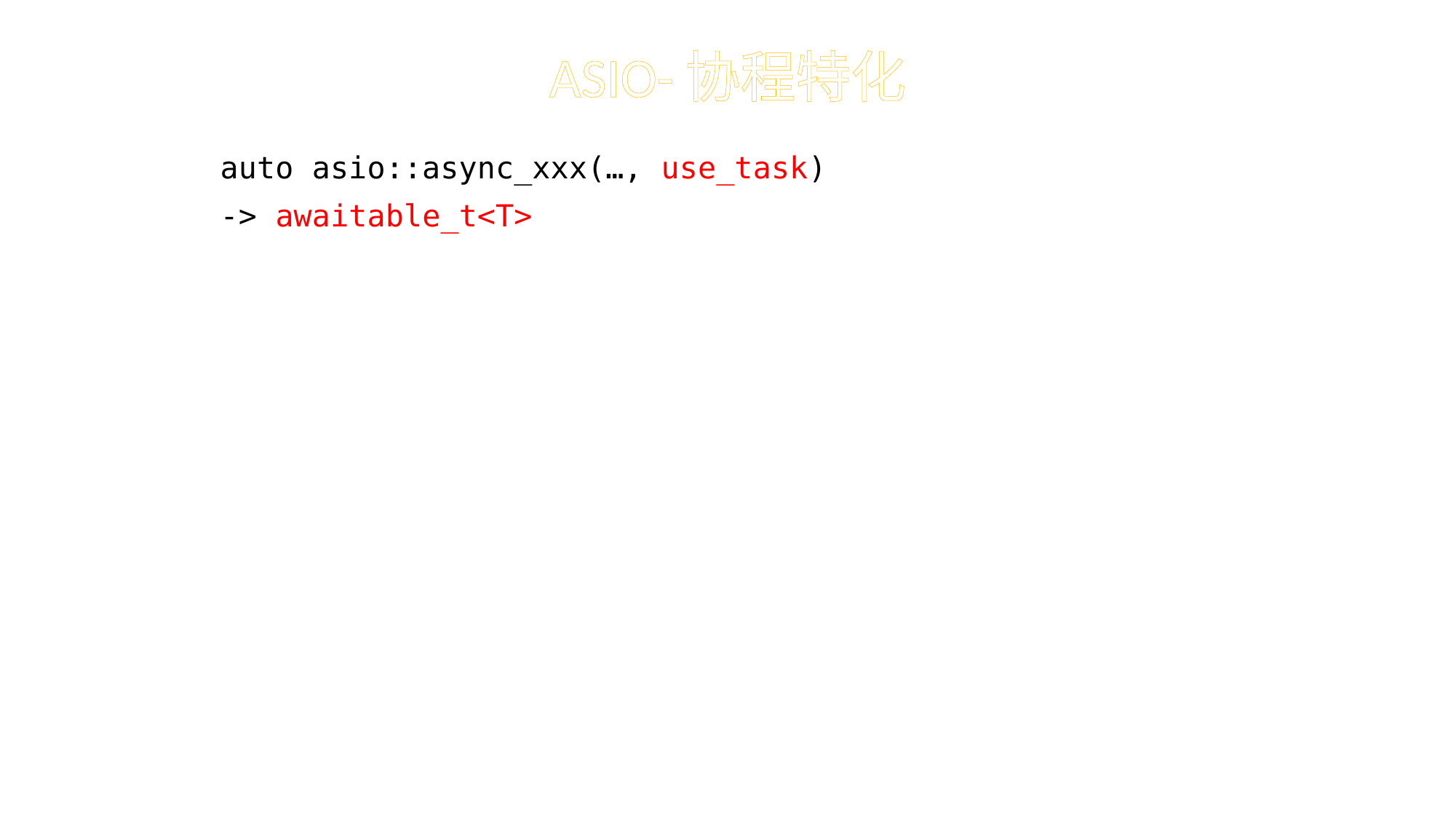

# ASIO-协程特化
auto asio::async_xxx(…, use_task)
-> awaitable_t<T>